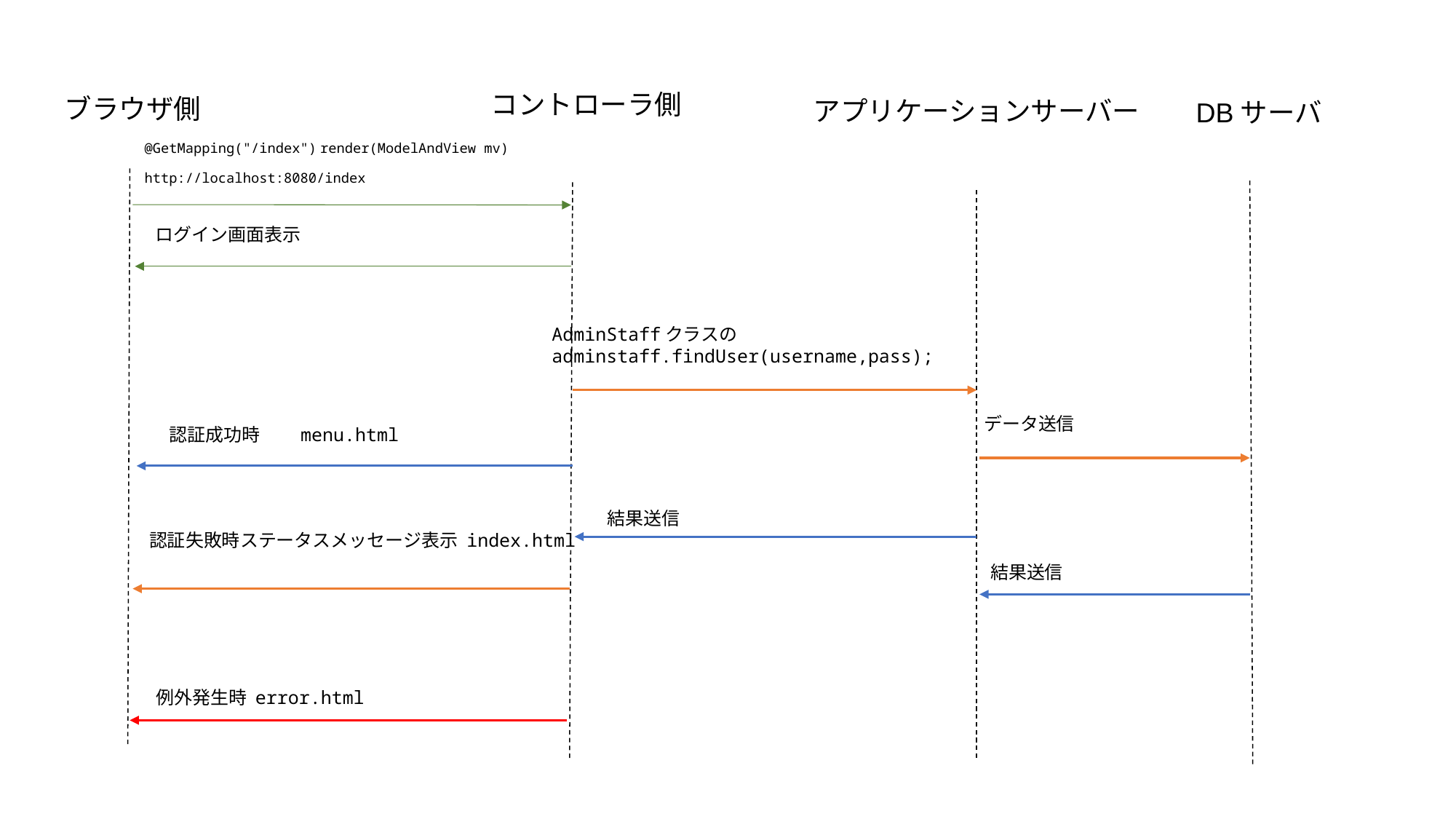

コントローラ側
ブラウザ側
アプリケーションサーバー
DBサーバ
@GetMapping("/index") render(ModelAndView mv)
http://localhost:8080/index
ログイン画面表示
AdminStaffクラスの
adminstaff.findUser(username,pass);
データ送信
認証成功時　　menu.html
結果送信
認証失敗時ステータスメッセージ表示 index.html

結果送信
例外発生時 error.html